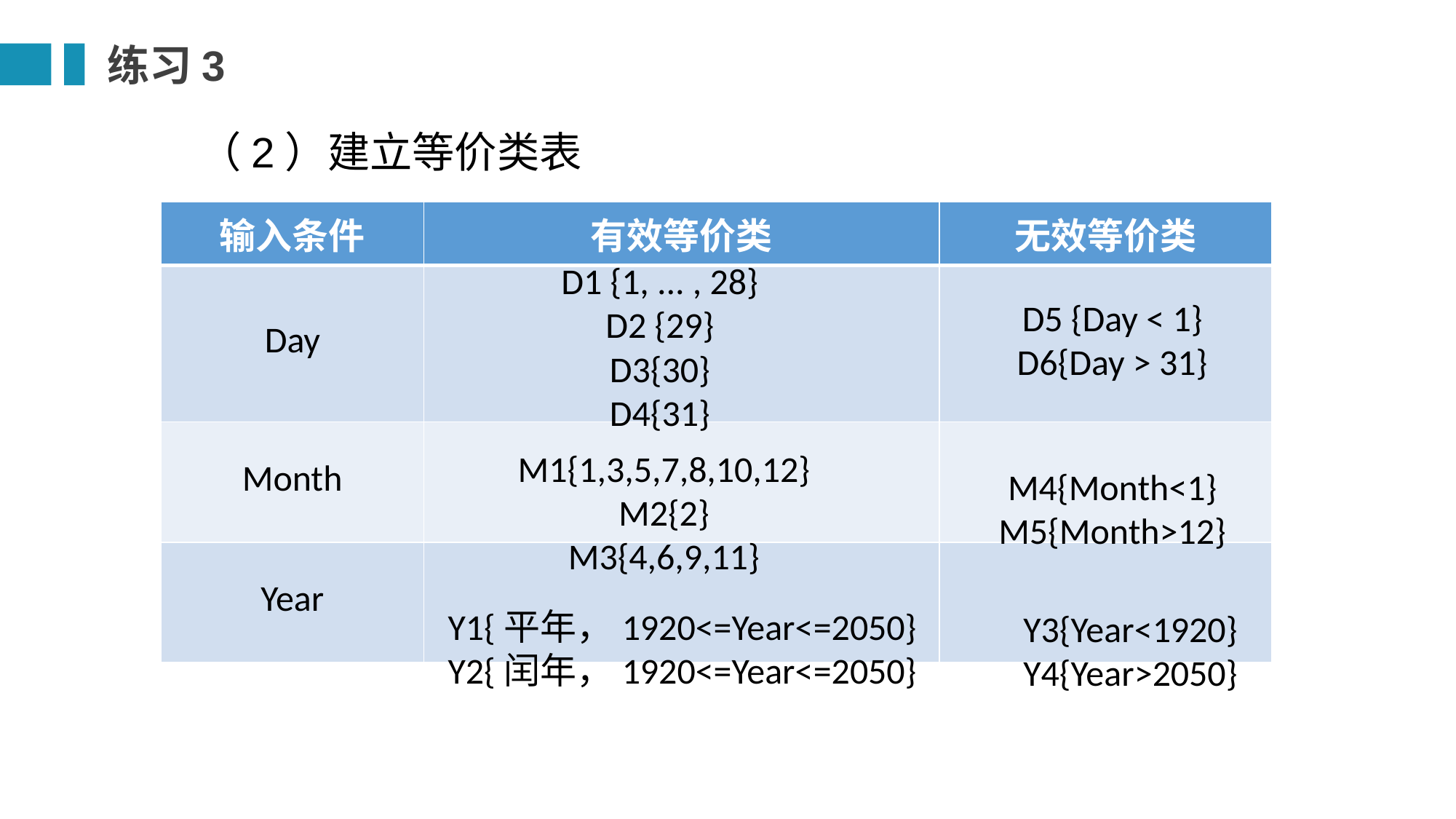

练习3

（2）建立等价类表
| 输入条件 | 有效等价类 | 无效等价类 |
| --- | --- | --- |
| Day |  |  |
| Month |  |  |
| Year |  |  |
D1 {1, ... , 28}
D2 {29}
D3{30}
D4{31}
D5 {Day < 1}
D6{Day > 31}
M1{1,3,5,7,8,10,12}
M2{2}
M3{4,6,9,11}
M4{Month<1}
M5{Month>12}
Y1{平年，1920<=Year<=2050}
Y2{闰年，1920<=Year<=2050}
Y3{Year<1920}
Y4{Year>2050}
146